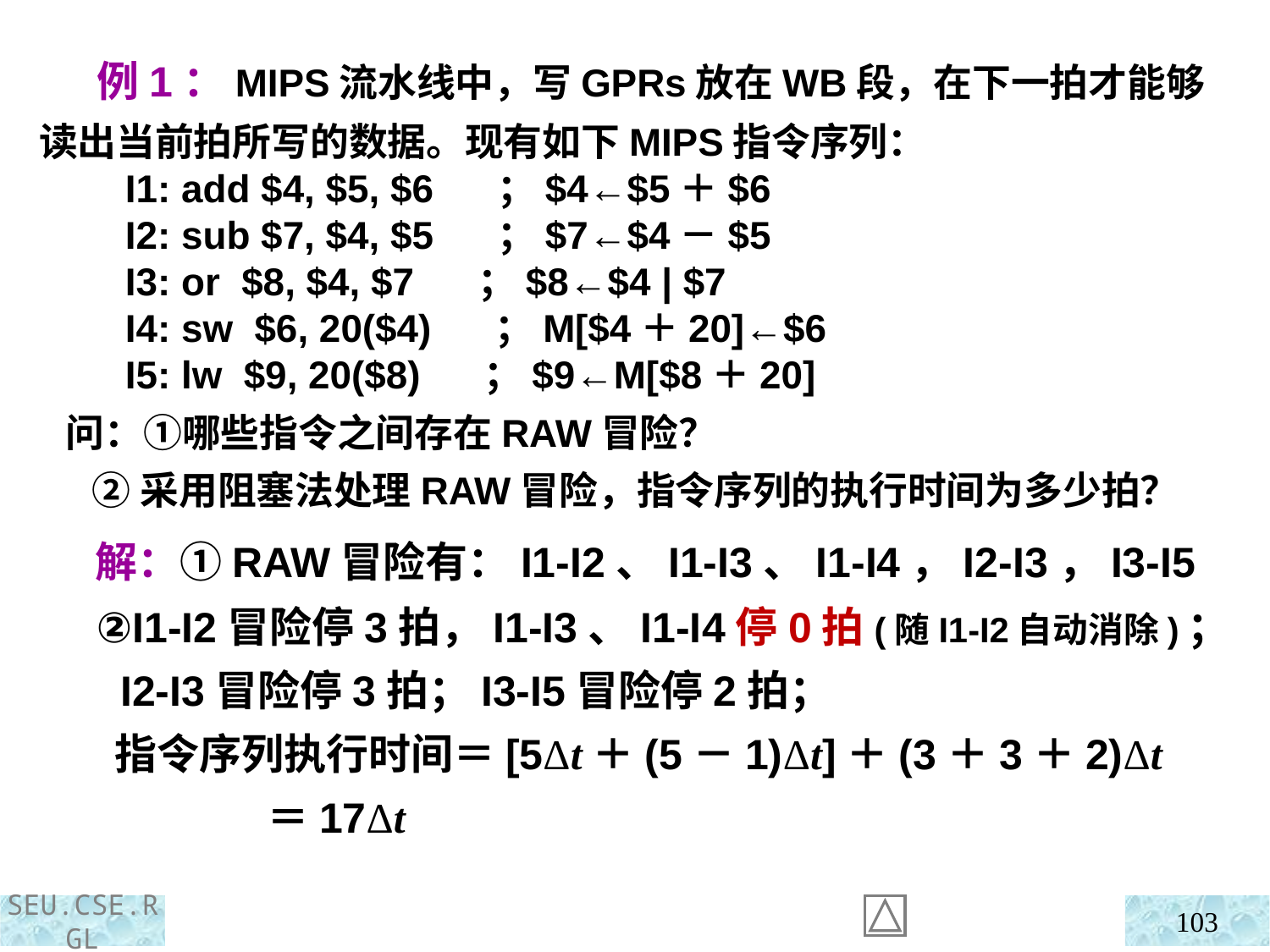

例1：MIPS流水线中，写GPRs放在WB段，在下一拍才能够读出当前拍所写的数据。现有如下MIPS指令序列：
        I1: add $4, $5, $6     ；$4←$5＋$6
        I2: sub $7, $4, $5     ；$7←$4－$5
        I3: or  $8, $4, $7     ；$8←$4 | $7
        I4: sw  $6, 20($4)     ；M[$4＋20]←$6
        I5: lw  $9, 20($8)     ；$9←M[$8＋20]
  问：①哪些指令之间存在RAW冒险？
      ②采用阻塞法处理RAW冒险，指令序列的执行时间为多少拍？
     解：①RAW冒险有：I1-I2、I1-I3、I1-I4，I2-I3，I3-I5
     ②I1-I2冒险停3拍，I1-I3、I1-I4停0拍(随I1-I2自动消除)；
       I2-I3冒险停3拍；I3-I5冒险停2拍；
       指令序列执行时间＝[5Δt＋(5－1)Δt]＋(3＋3＋2)Δt
                       ＝17Δt

103